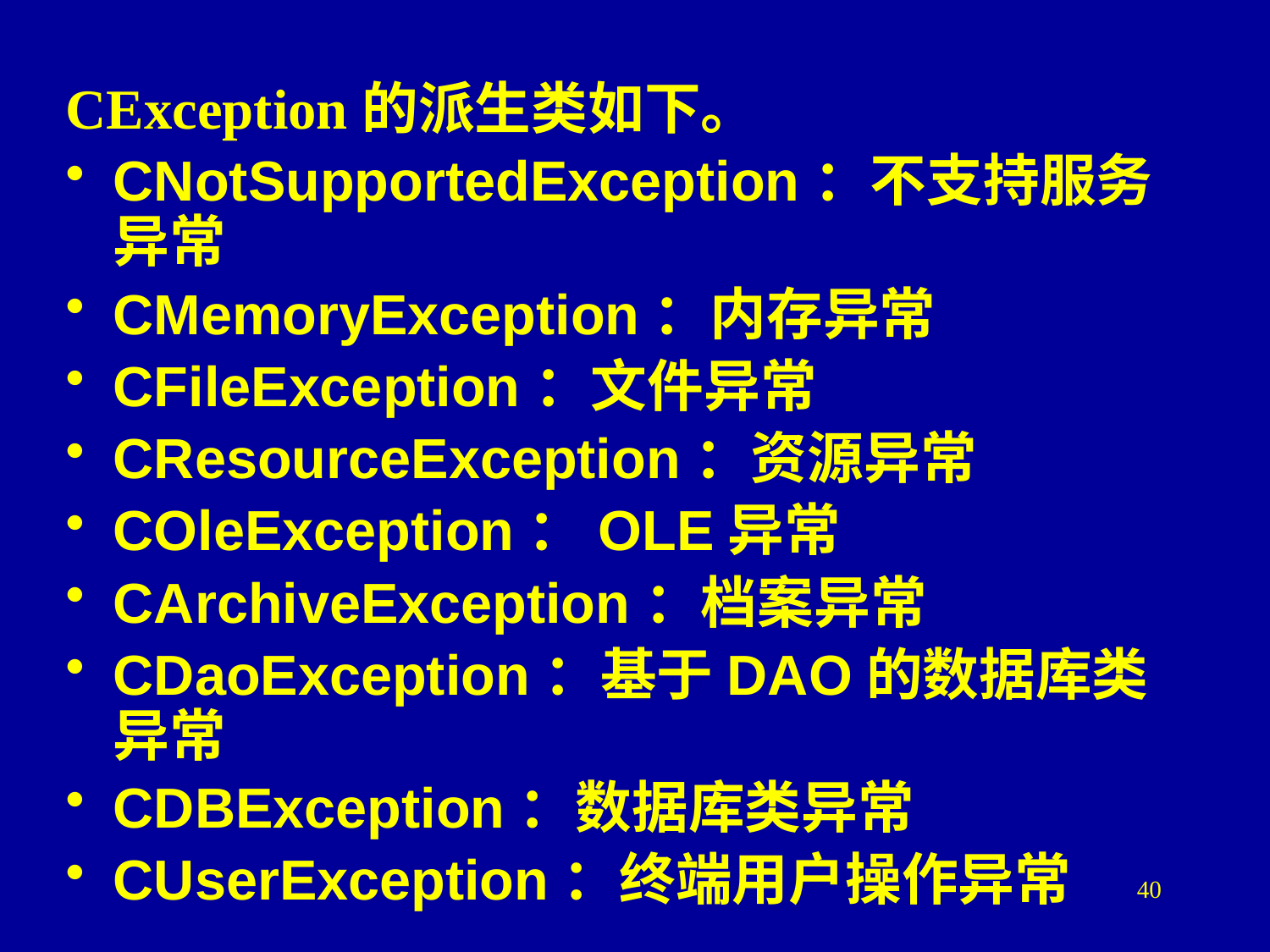

CException的派生类如下。
CNotSupportedException：不支持服务异常
CMemoryException：内存异常
CFileException：文件异常
CResourceException：资源异常
COleException：OLE异常
CArchiveException：档案异常
CDaoException：基于DAO的数据库类异常
CDBException：数据库类异常
CUserException：终端用户操作异常
40